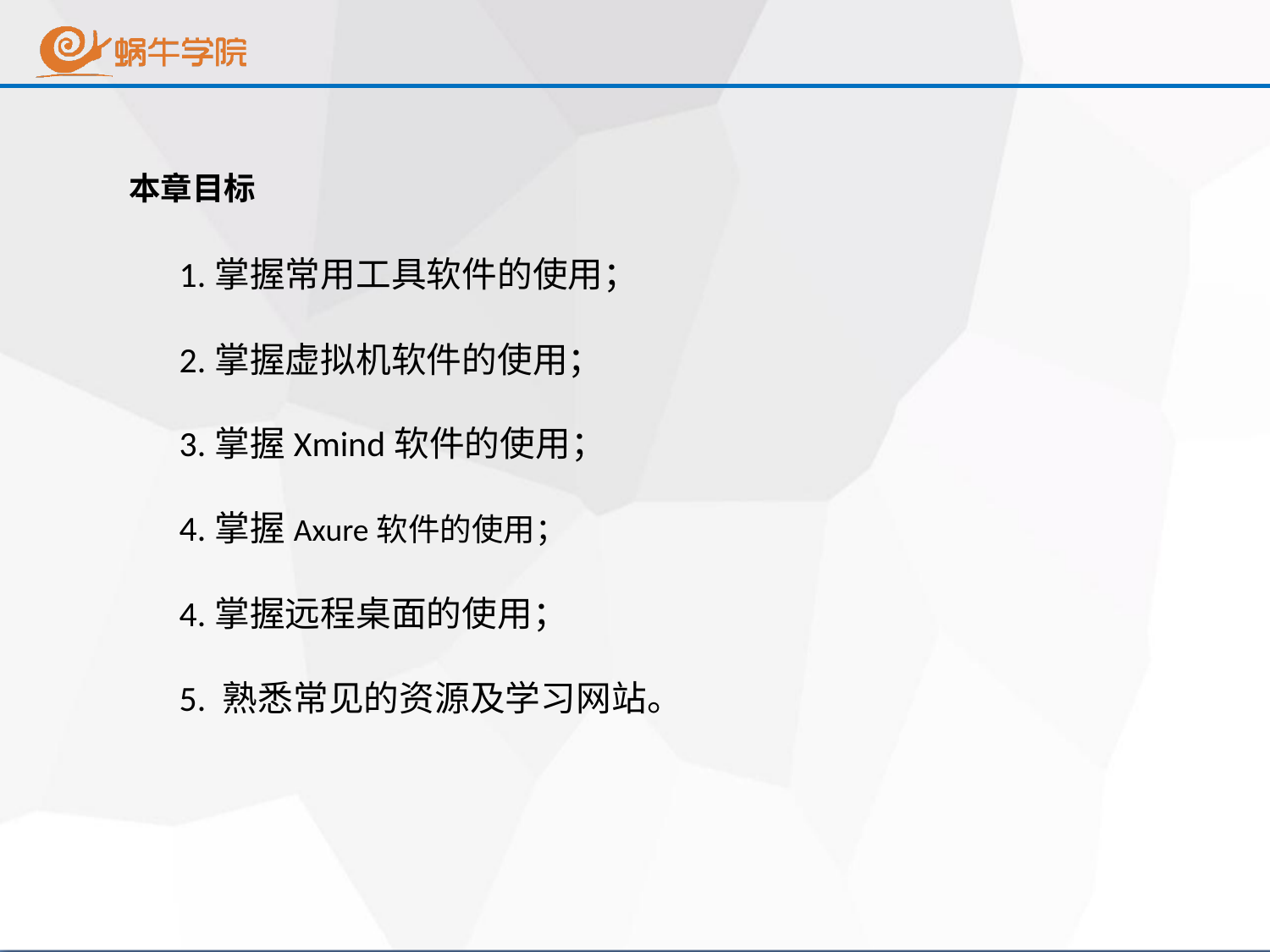

本章目标
    1.掌握常用工具软件的使用；

    2.掌握虚拟机软件的使用；

    3.掌握Xmind软件的使用；

    4.掌握Axure软件的使用；

    4.掌握远程桌面的使用；

    5. 熟悉常见的资源及学习网站。